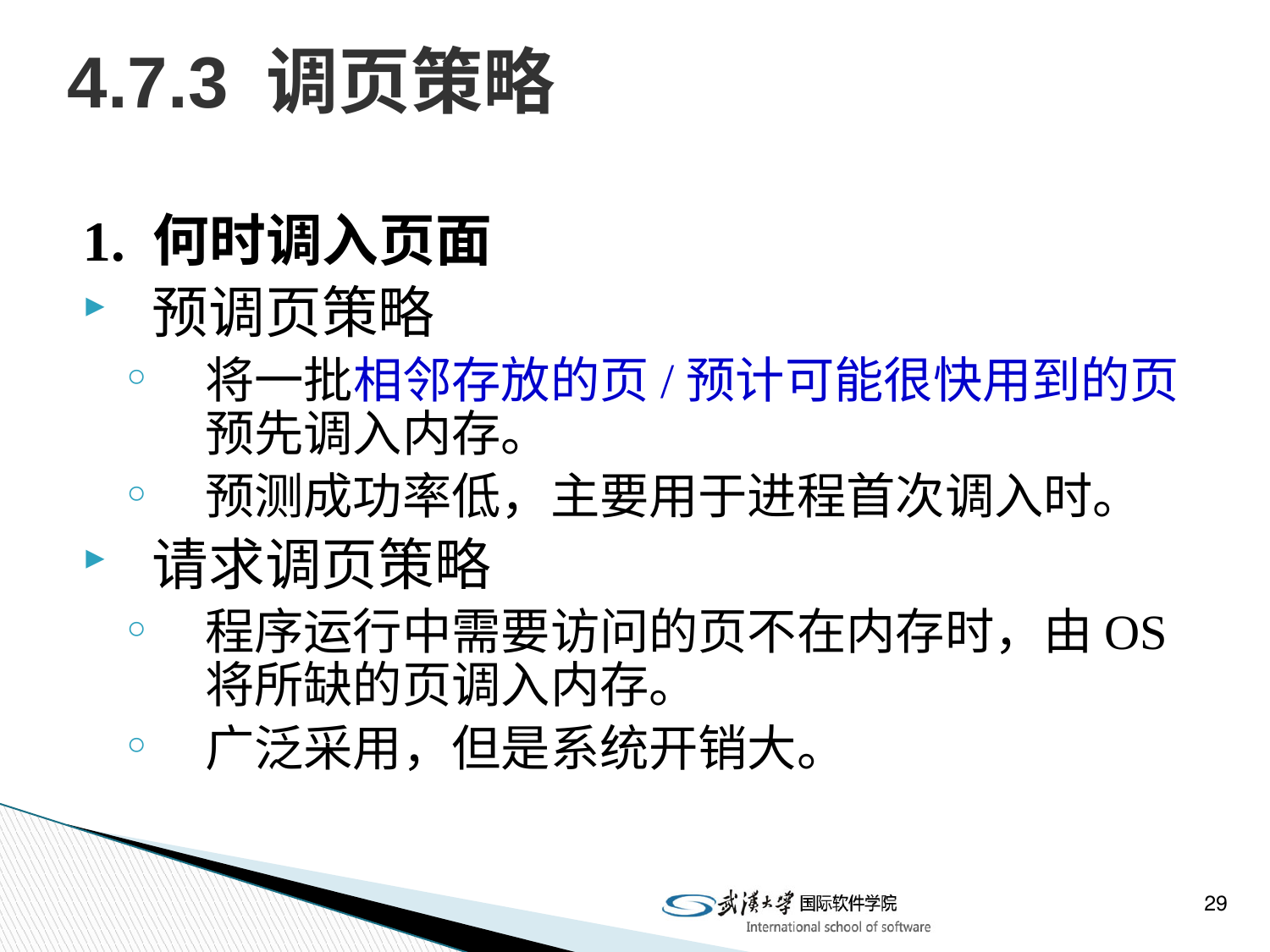

# 4.7.3 调页策略
1. 何时调入页面
预调页策略
将一批相邻存放的页/预计可能很快用到的页预先调入内存。
预测成功率低，主要用于进程首次调入时。
请求调页策略
程序运行中需要访问的页不在内存时，由OS将所缺的页调入内存。
广泛采用，但是系统开销大。